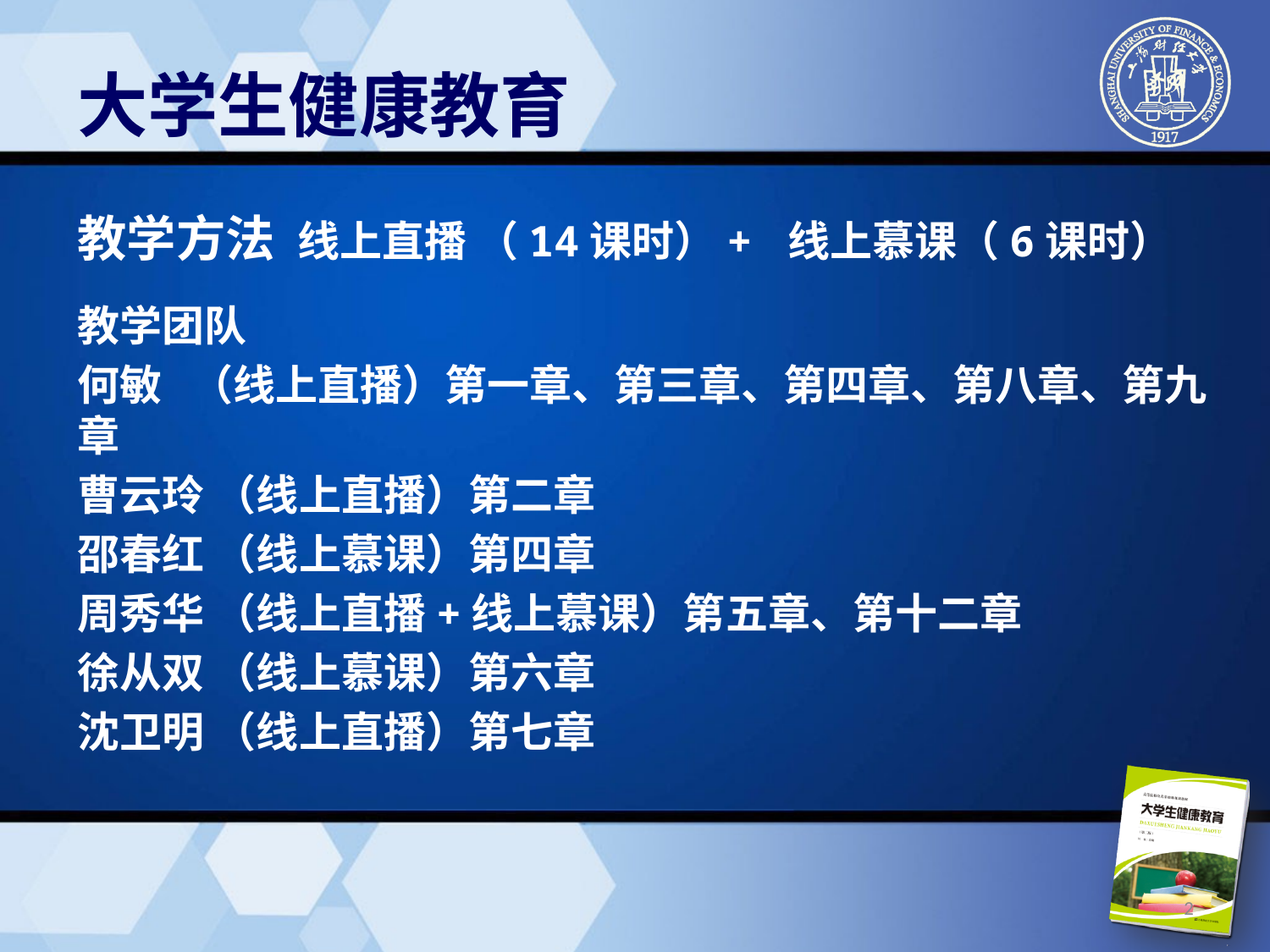

大学生健康教育
# 教学方法  线上直播 （14课时）+ 线上慕课（6课时）
教学团队
何敏   （线上直播）第一章、第三章、第四章、第八章、第九章
曹云玲 （线上直播）第二章
邵春红 （线上慕课）第四章
周秀华 （线上直播+线上慕课）第五章、第十二章
徐从双 （线上慕课）第六章
沈卫明 （线上直播）第七章

2